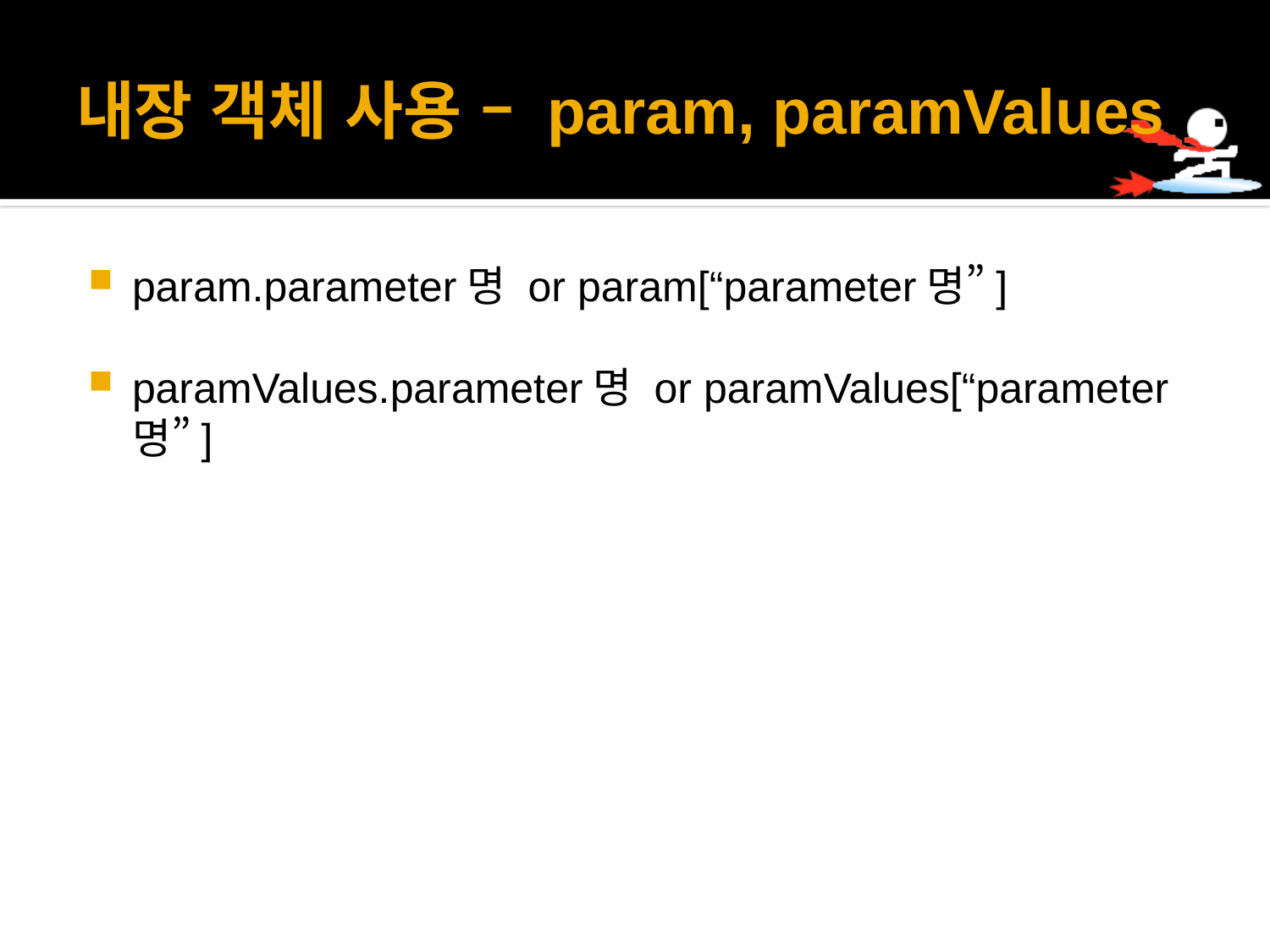

# 내장 객체 사용 – param, paramValues
param.parameter명 or param[“parameter명”]

paramValues.parameter명 or paramValues[“parameter명”]